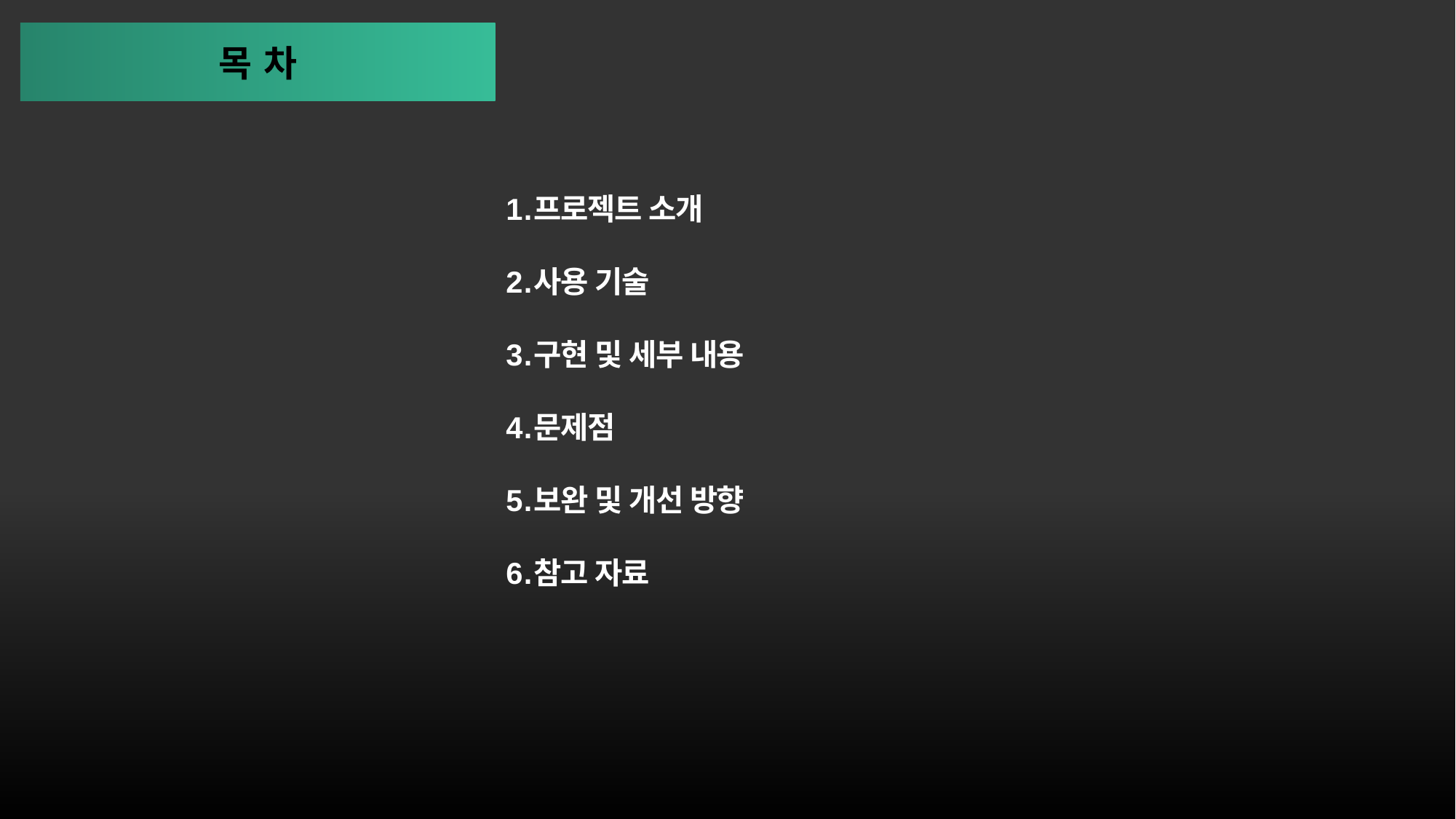

목차
프로젝트 소개
사용 기술
구현 및 세부 내용
문제점
보완 및 개선 방향
참고 자료